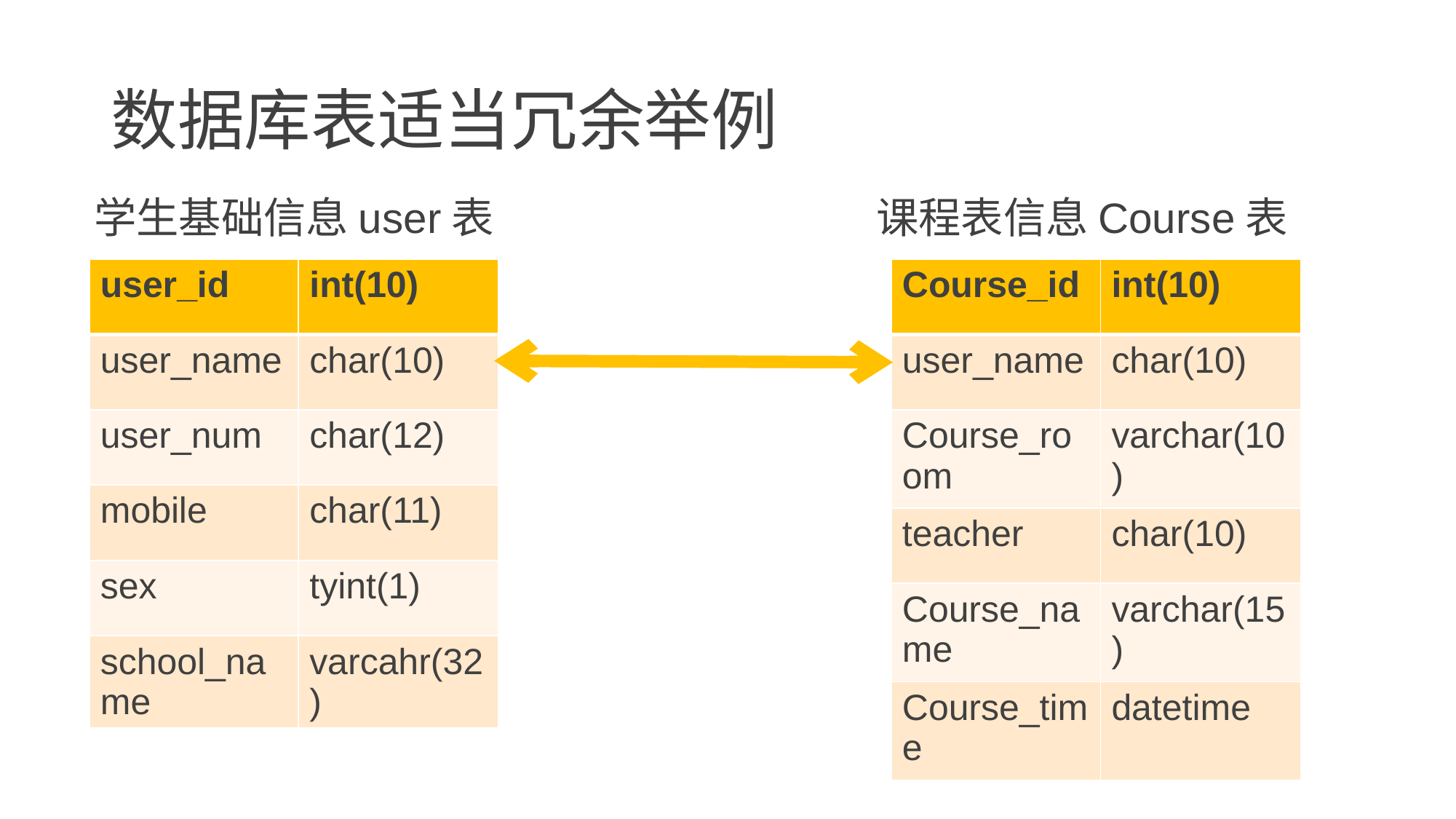

# 数据库表适当冗余举例
学生基础信息user表
课程表信息Course表
| user\_id | int(10) |
| --- | --- |
| user\_name | char(10) |
| user\_num | char(12) |
| mobile | char(11) |
| sex | tyint(1) |
| school\_name | varcahr(32) |
| Course\_id | int(10) |
| --- | --- |
| user\_name | char(10) |
| Course\_room | varchar(10) |
| teacher | char(10) |
| Course\_name | varchar(15) |
| Course\_time | datetime |